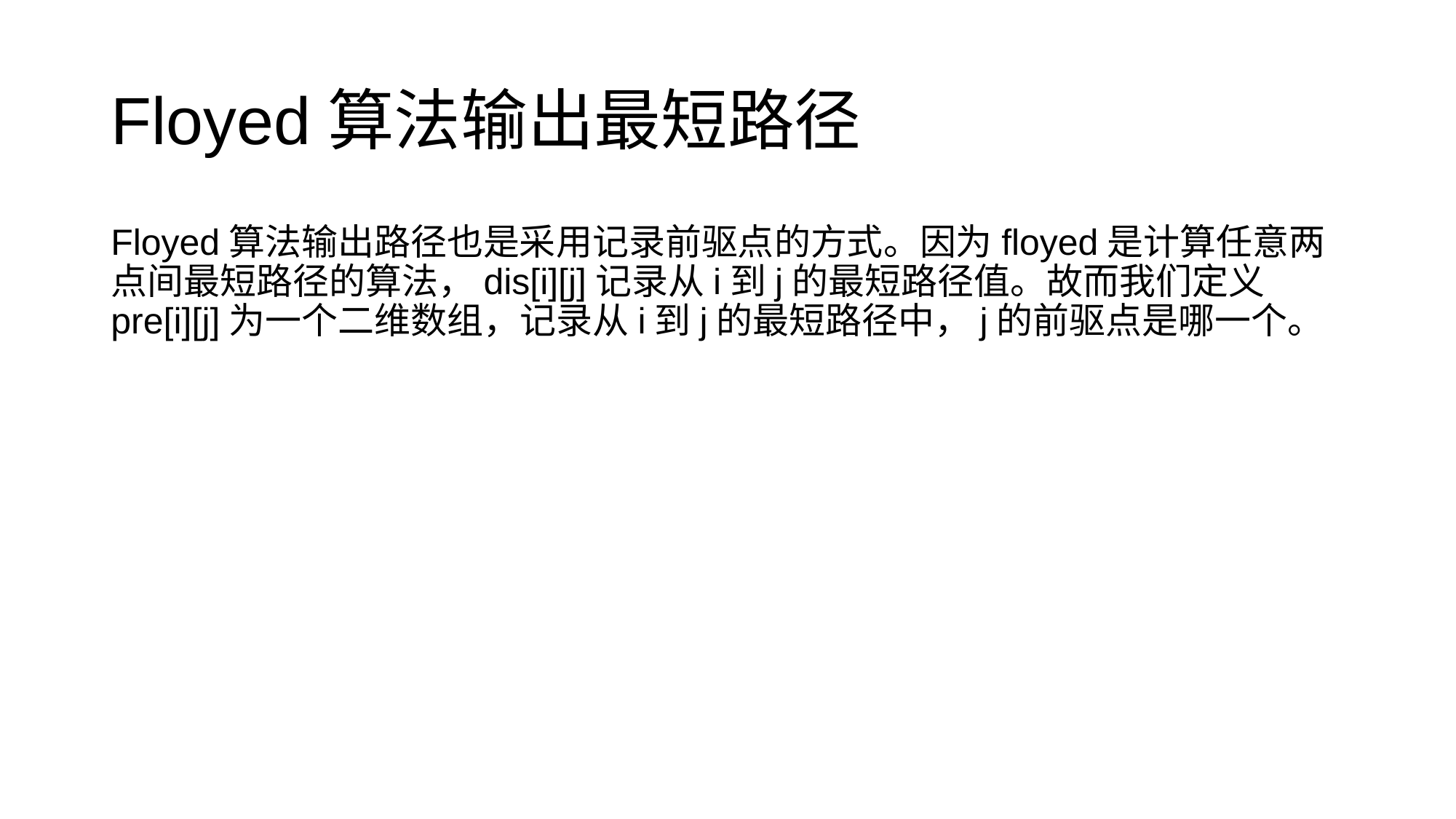

# Floyed算法输出最短路径
Floyed算法输出路径也是采用记录前驱点的方式。因为floyed是计算任意两点间最短路径的算法，dis[i][j]记录从i到j的最短路径值。故而我们定义pre[i][j]为一个二维数组，记录从i到j的最短路径中，j的前驱点是哪一个。